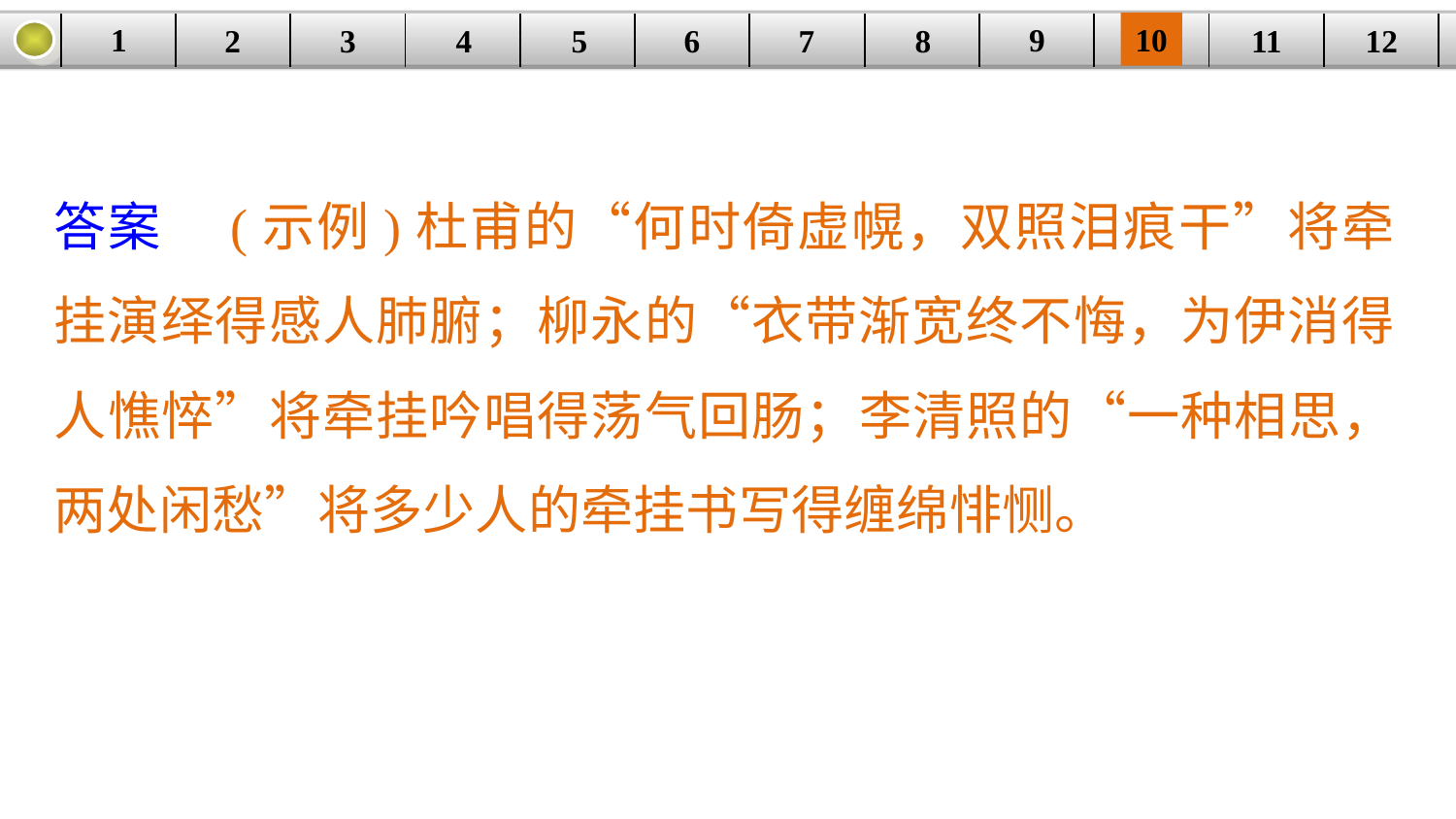

9
10
1
3
4
5
6
8
11
2
12
|  |  |  |  |  |  |  |  |  |  |  |  |
| --- | --- | --- | --- | --- | --- | --- | --- | --- | --- | --- | --- |
7

答案　(示例)杜甫的“何时倚虚幌，双照泪痕干”将牵挂演绎得感人肺腑；柳永的“衣带渐宽终不悔，为伊消得人憔悴”将牵挂吟唱得荡气回肠；李清照的“一种相思，两处闲愁”将多少人的牵挂书写得缠绵悱恻。